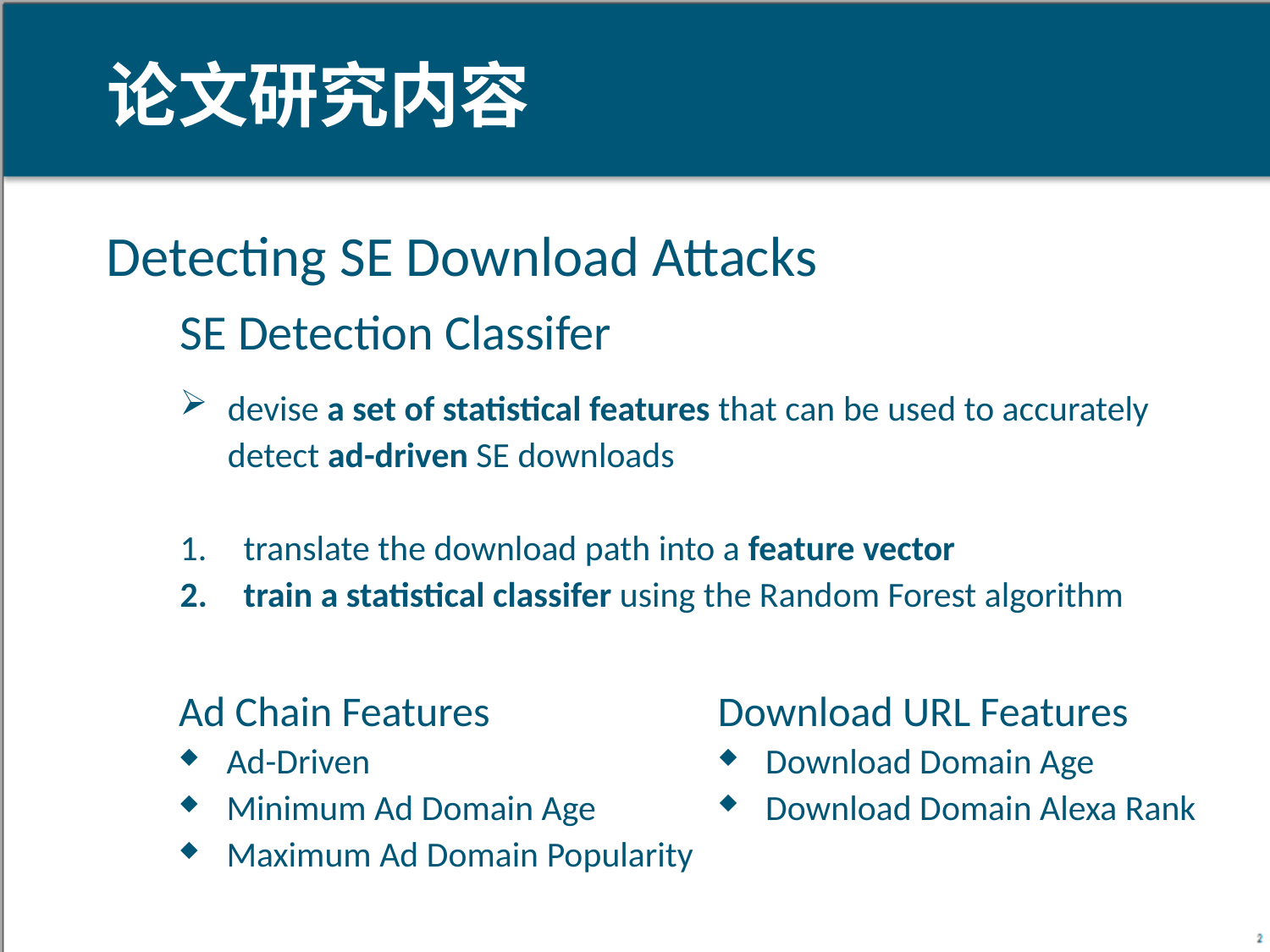

论文研究内容
Detecting SE Download Attacks
SE Detection Classifer
devise a set of statistical features that can be used to accurately detect ad-driven SE downloads

translate the download path into a feature vector
train a statistical classifer using the Random Forest algorithm
Ad Chain Features
Ad-Driven
Minimum Ad Domain Age
Maximum Ad Domain Popularity
Download URL Features
Download Domain Age
Download Domain Alexa Rank